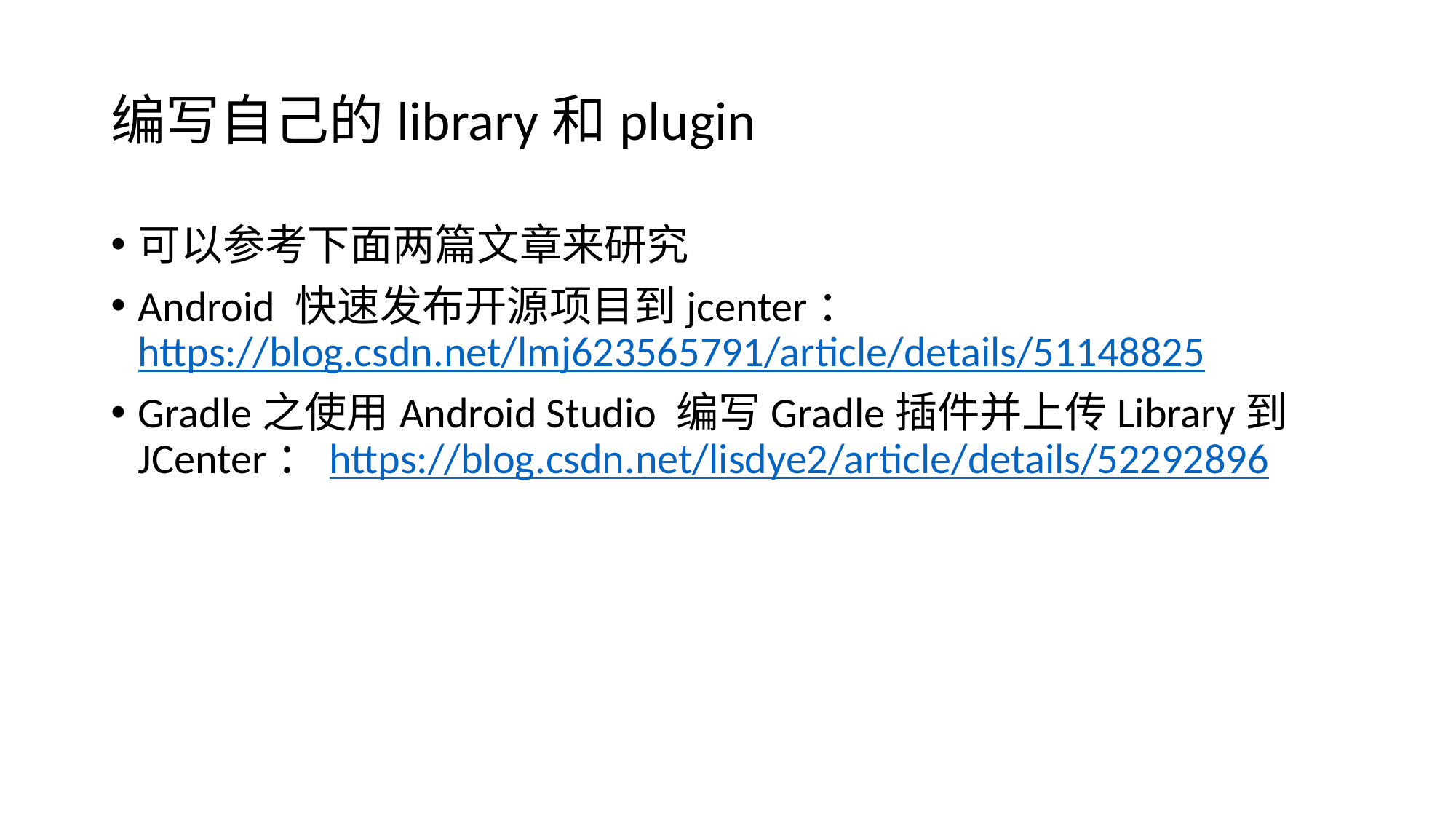

# 编写自己的library和plugin
可以参考下面两篇文章来研究
Android 快速发布开源项目到jcenter：https://blog.csdn.net/lmj623565791/article/details/51148825
Gradle之使用Android Studio 编写Gradle插件并上传Library到JCenter：https://blog.csdn.net/lisdye2/article/details/52292896